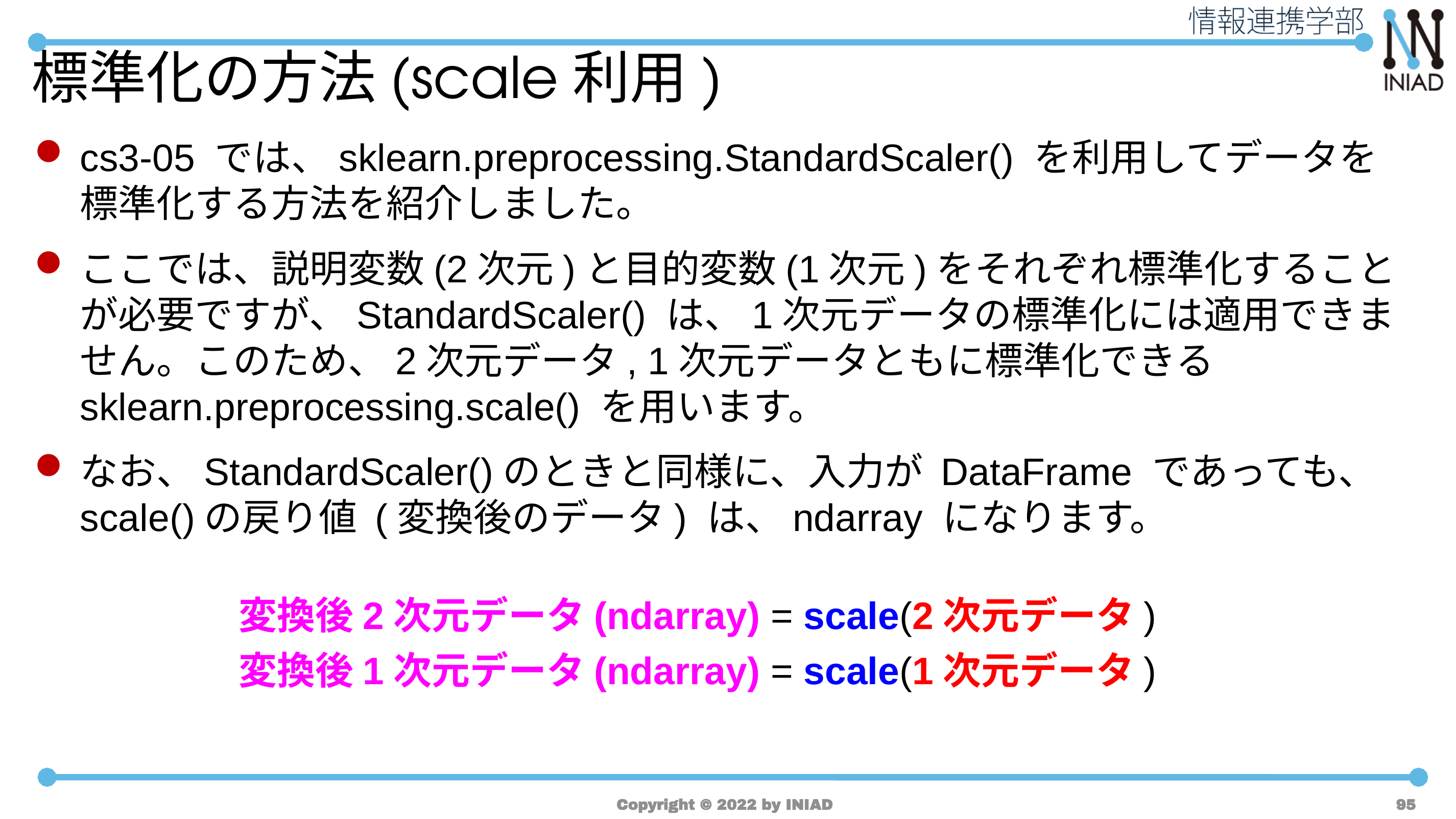

# 標準化の方法(scale利用)
cs3-05 では、sklearn.preprocessing.StandardScaler() を利用してデータを標準化する方法を紹介しました。
ここでは、説明変数(2次元)と目的変数(1次元)をそれぞれ標準化することが必要ですが、StandardScaler() は、1次元データの標準化には適用できません。このため、2次元データ, 1次元データともに標準化できる sklearn.preprocessing.scale() を用います。
なお、StandardScaler()のときと同様に、入力が DataFrame であっても、scale()の戻り値 (変換後のデータ) は、ndarray になります。
変換後2次元データ(ndarray) = scale(2次元データ)
変換後1次元データ(ndarray) = scale(1次元データ)
Copyright © 2022 by INIAD
95